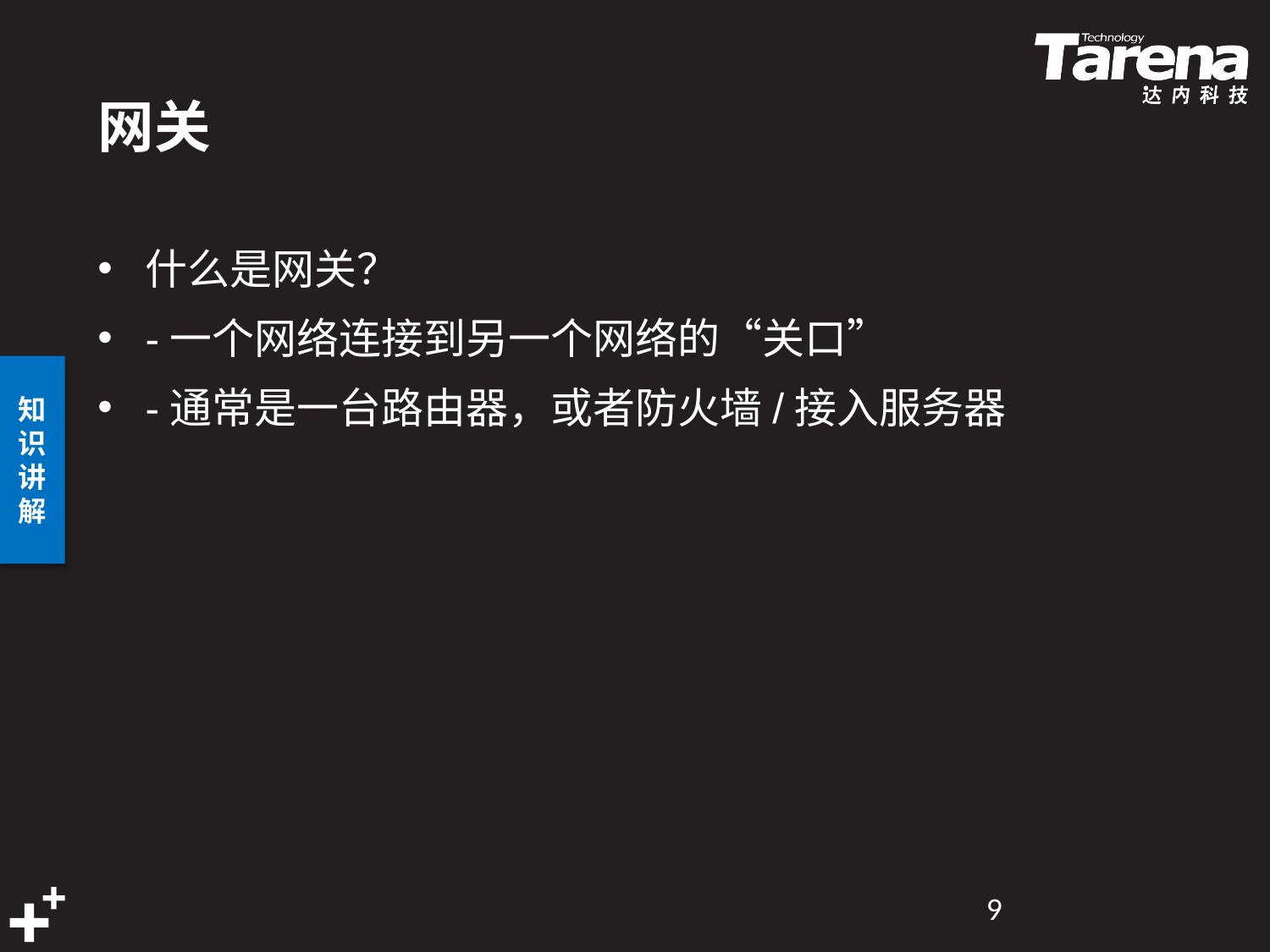

# 网关
什么是网关？
-一个网络连接到另一个网络的“关口”
-通常是一台路由器，或者防火墙/接入服务器
9